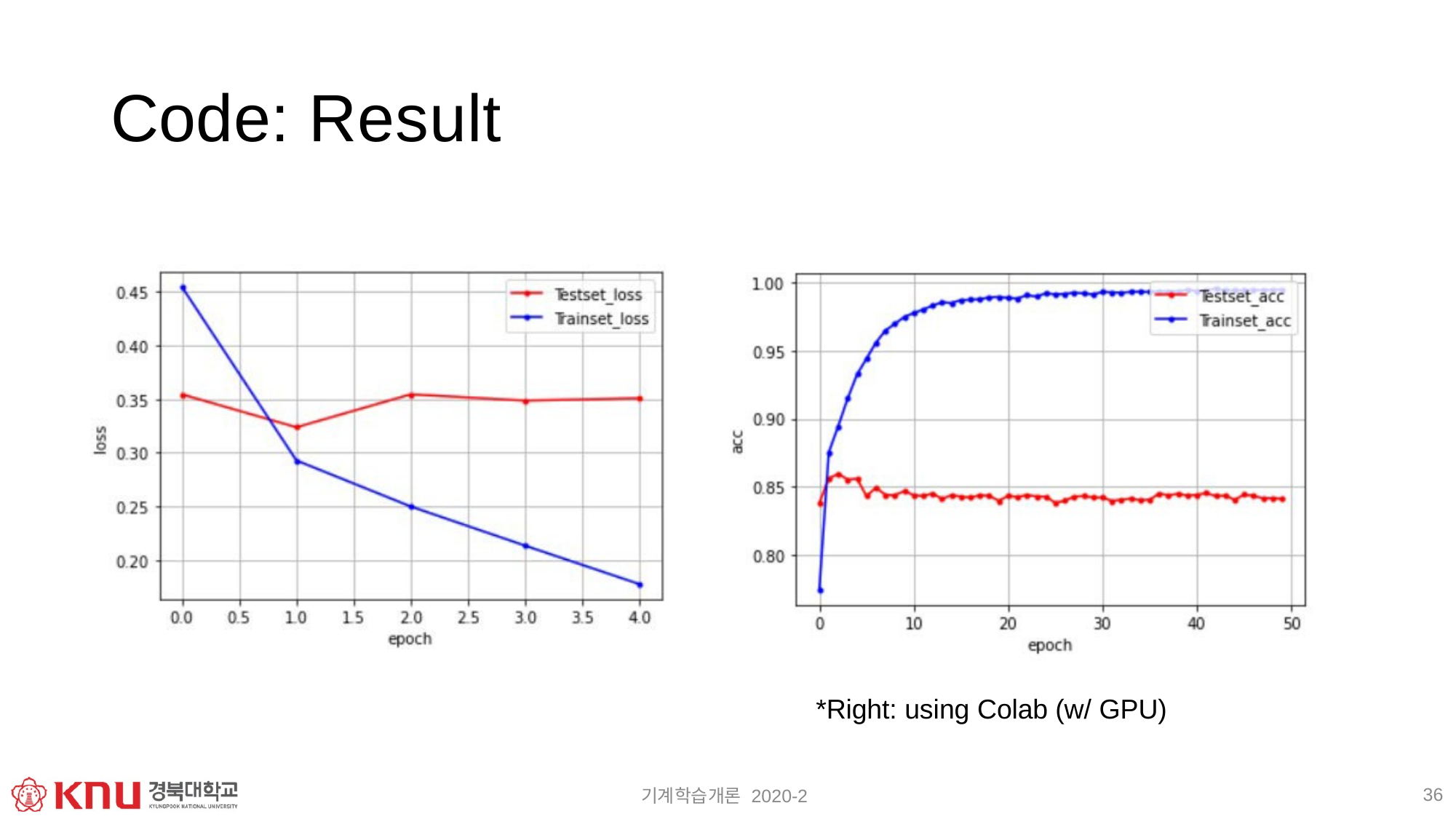

# Code: Result

*Right: using Colab (w/ GPU)
36
기계학습개론 2020-2